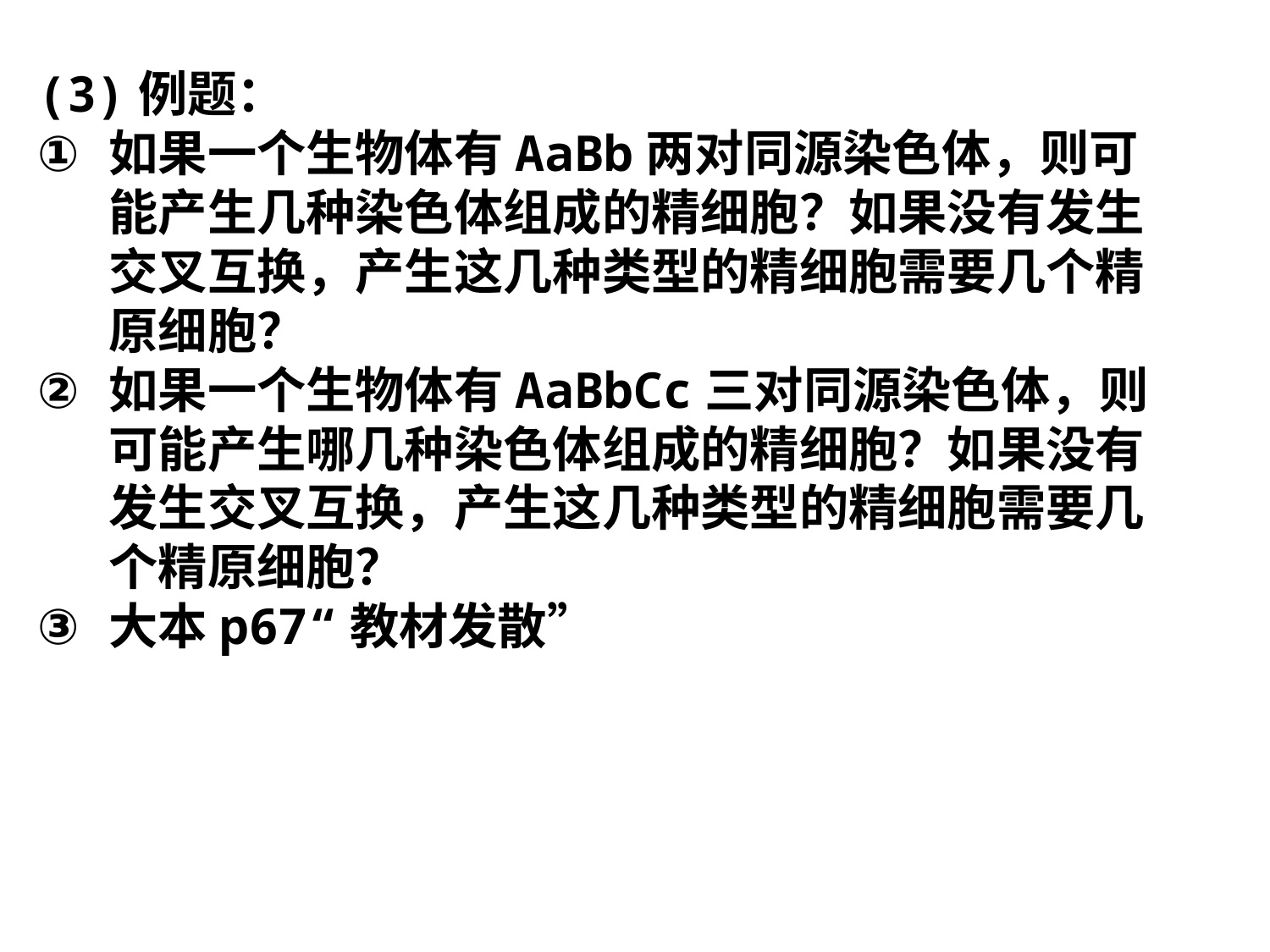

(3)例题：
如果一个生物体有AaBb两对同源染色体，则可能产生几种染色体组成的精细胞？如果没有发生交叉互换，产生这几种类型的精细胞需要几个精原细胞？
如果一个生物体有AaBbCc三对同源染色体，则可能产生哪几种染色体组成的精细胞？如果没有发生交叉互换，产生这几种类型的精细胞需要几个精原细胞？
大本p67“教材发散”